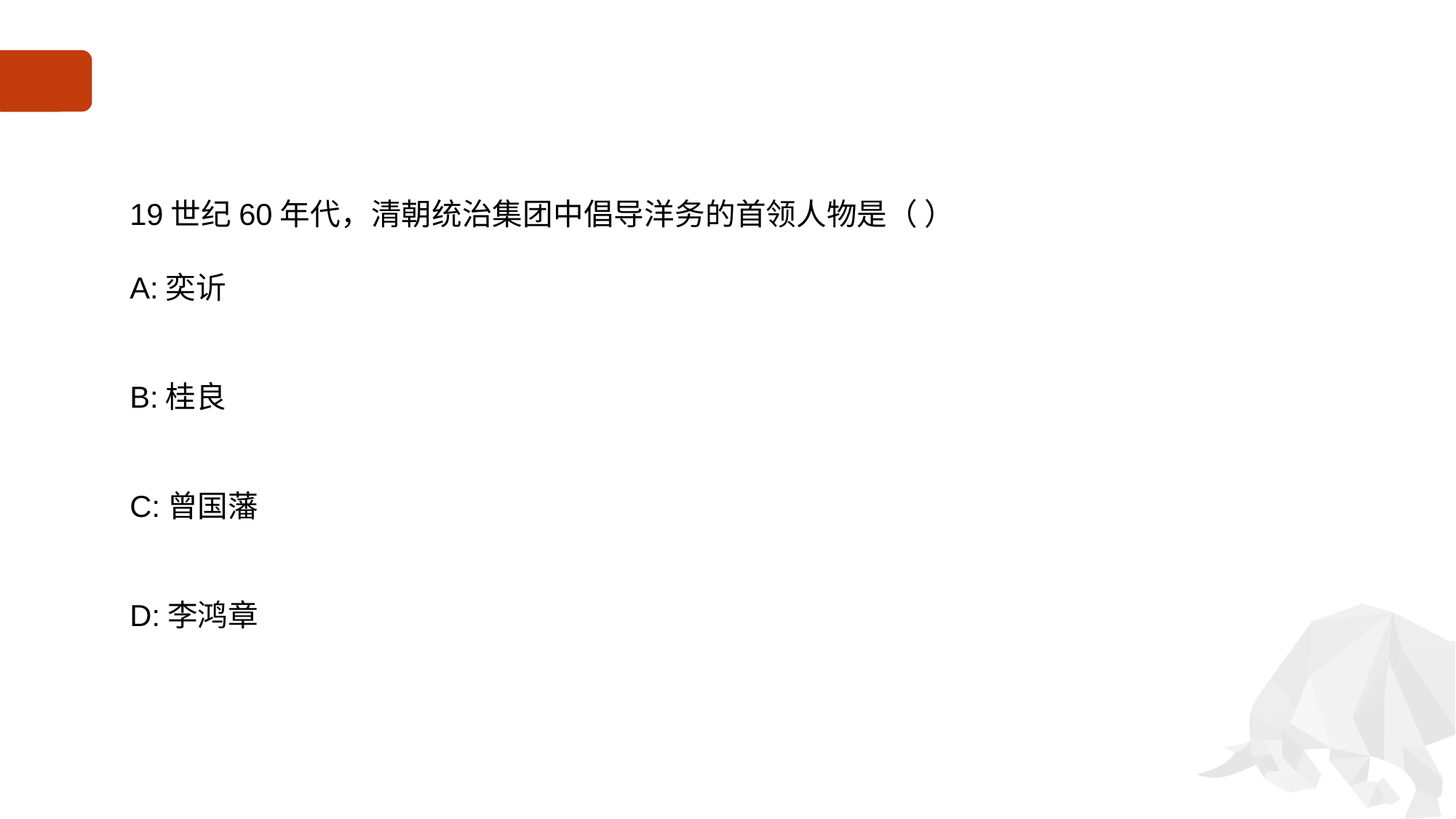

#
19世纪60年代，清朝统治集团中倡导洋务的首领人物是（ ）

A:奕䜣

B:桂良

C:曾国藩

D:李鸿章